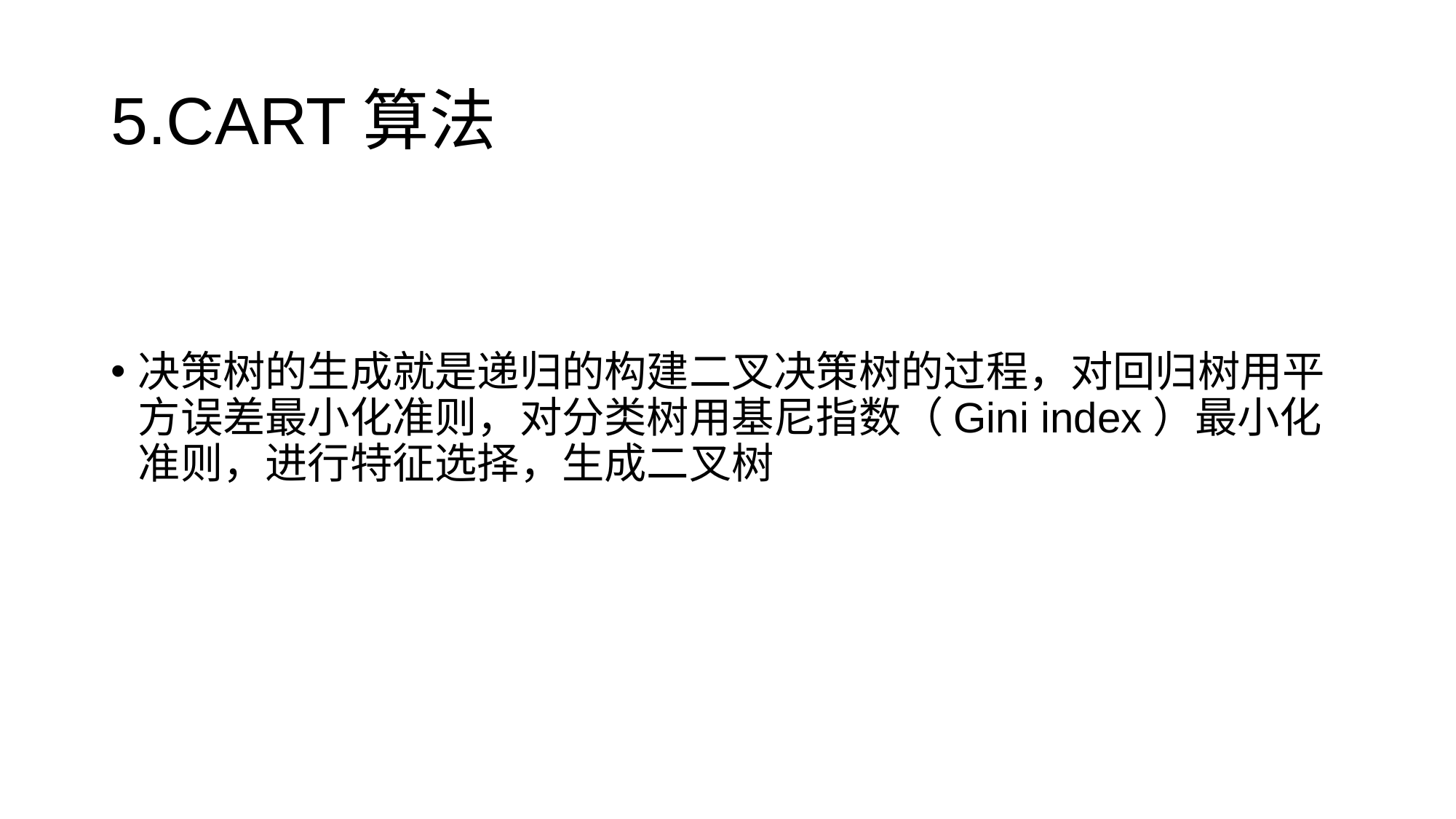

# 5.CART算法
决策树的生成就是递归的构建二叉决策树的过程，对回归树用平方误差最小化准则，对分类树用基尼指数（Gini index）最小化准则，进行特征选择，生成二叉树